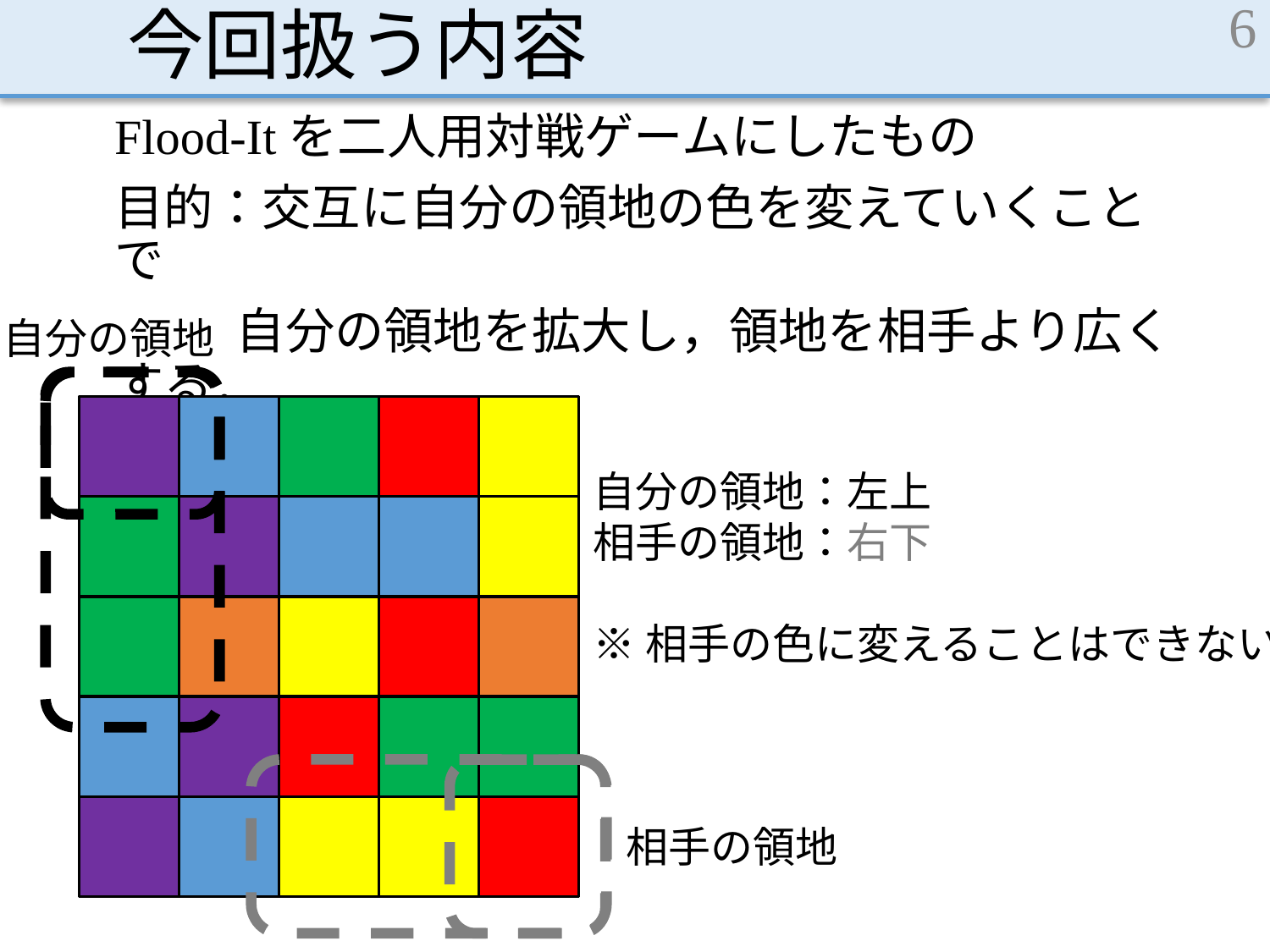

# 今回扱う内容
6
Flood-Itを二人用対戦ゲームにしたもの
目的：交互に自分の領地の色を変えていくことで
          自分の領地を拡大し，領地を相手より広くする．
自分の領地

図とアニメーション

自分の領地：左上
相手の領地：右下

※相手の色に変えることはできない

相手の領地